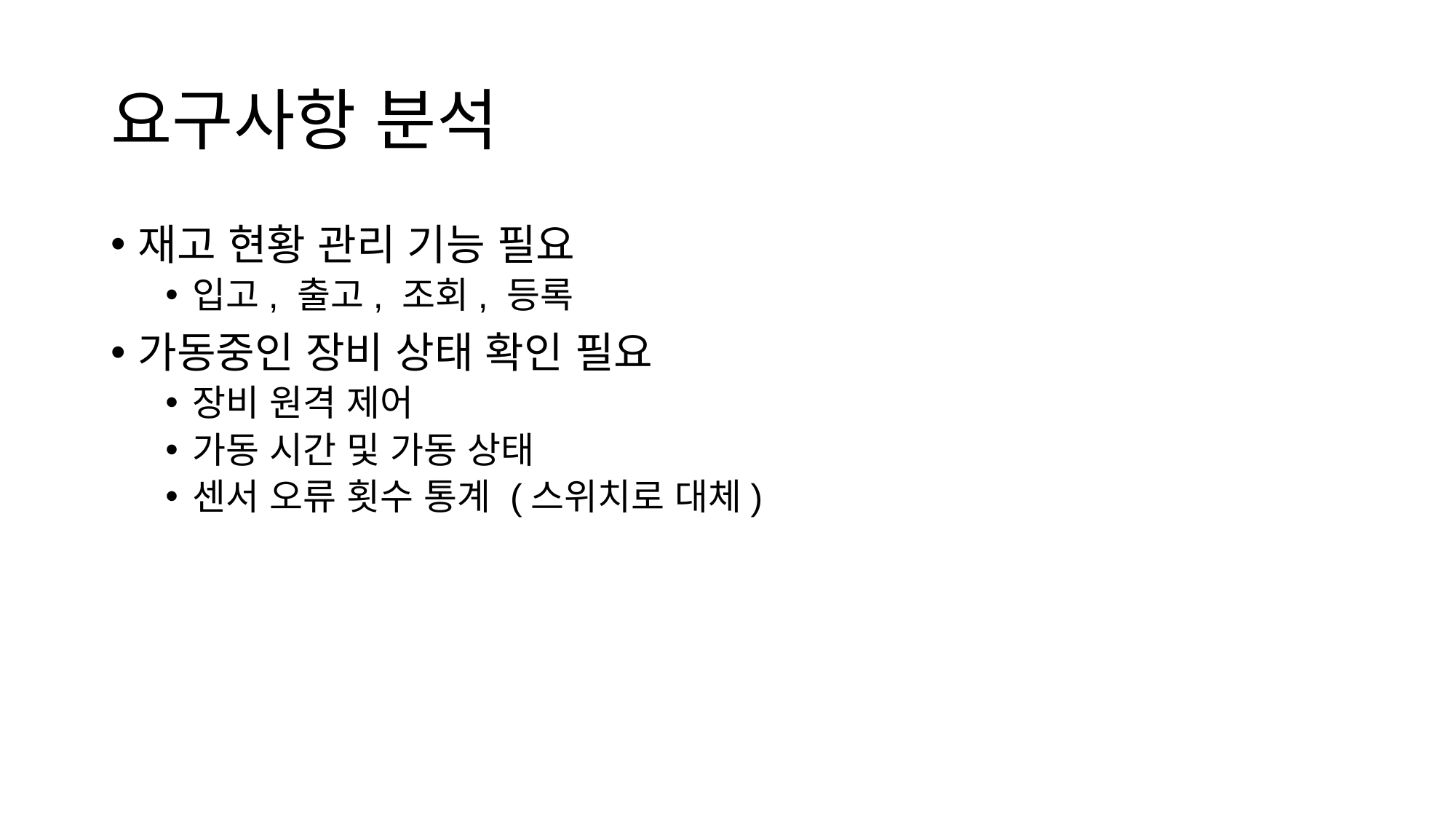

# 요구사항 분석
재고 현황 관리 기능 필요
입고, 출고, 조회, 등록
가동중인 장비 상태 확인 필요
장비 원격 제어
가동 시간 및 가동 상태
센서 오류 횟수 통계 (스위치로 대체)